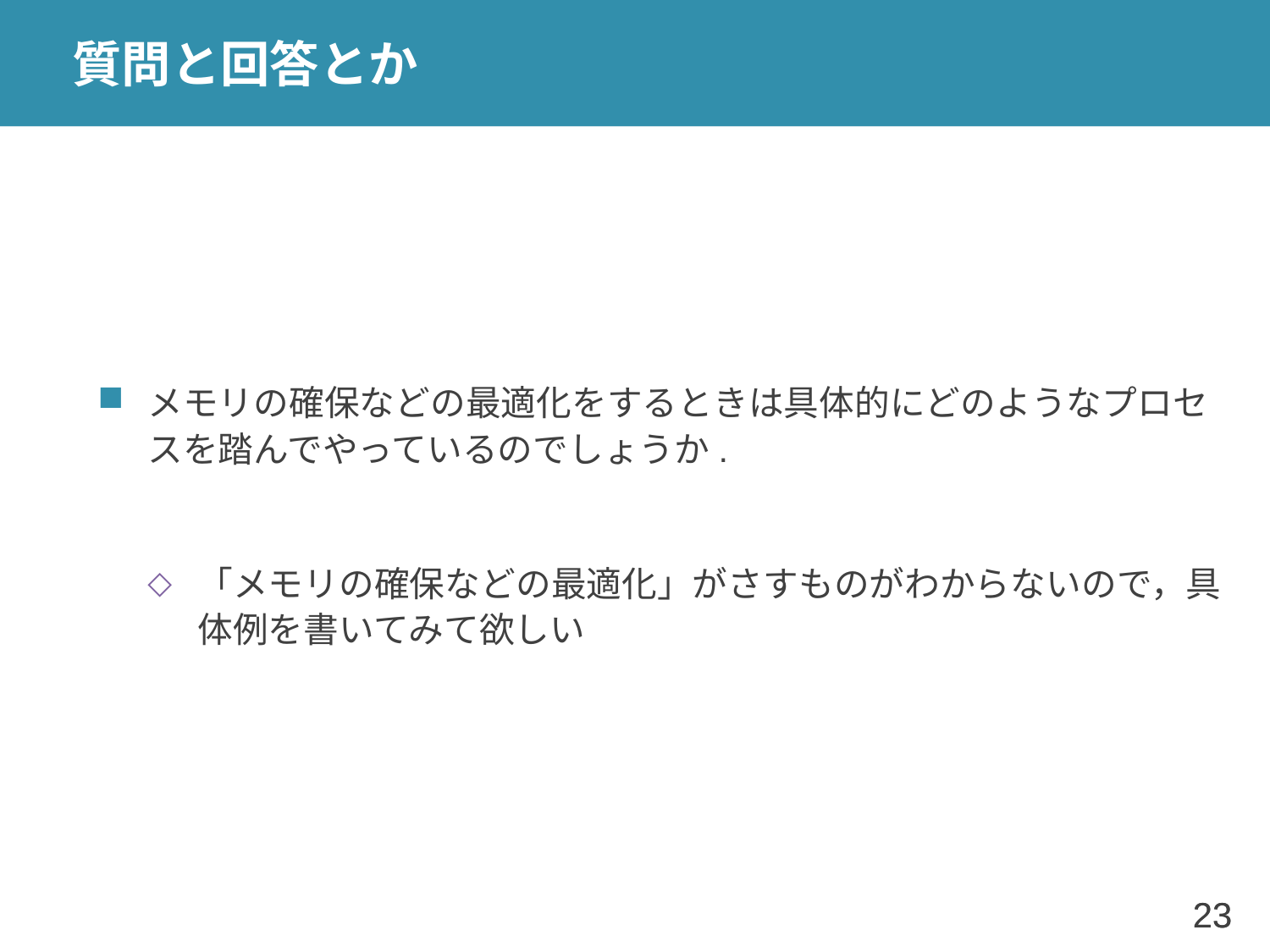

# 質問と回答とか
メモリの確保などの最適化をするときは具体的にどのようなプロセスを踏んでやっているのでしょうか.

「メモリの確保などの最適化」がさすものがわからないので，具体例を書いてみて欲しい